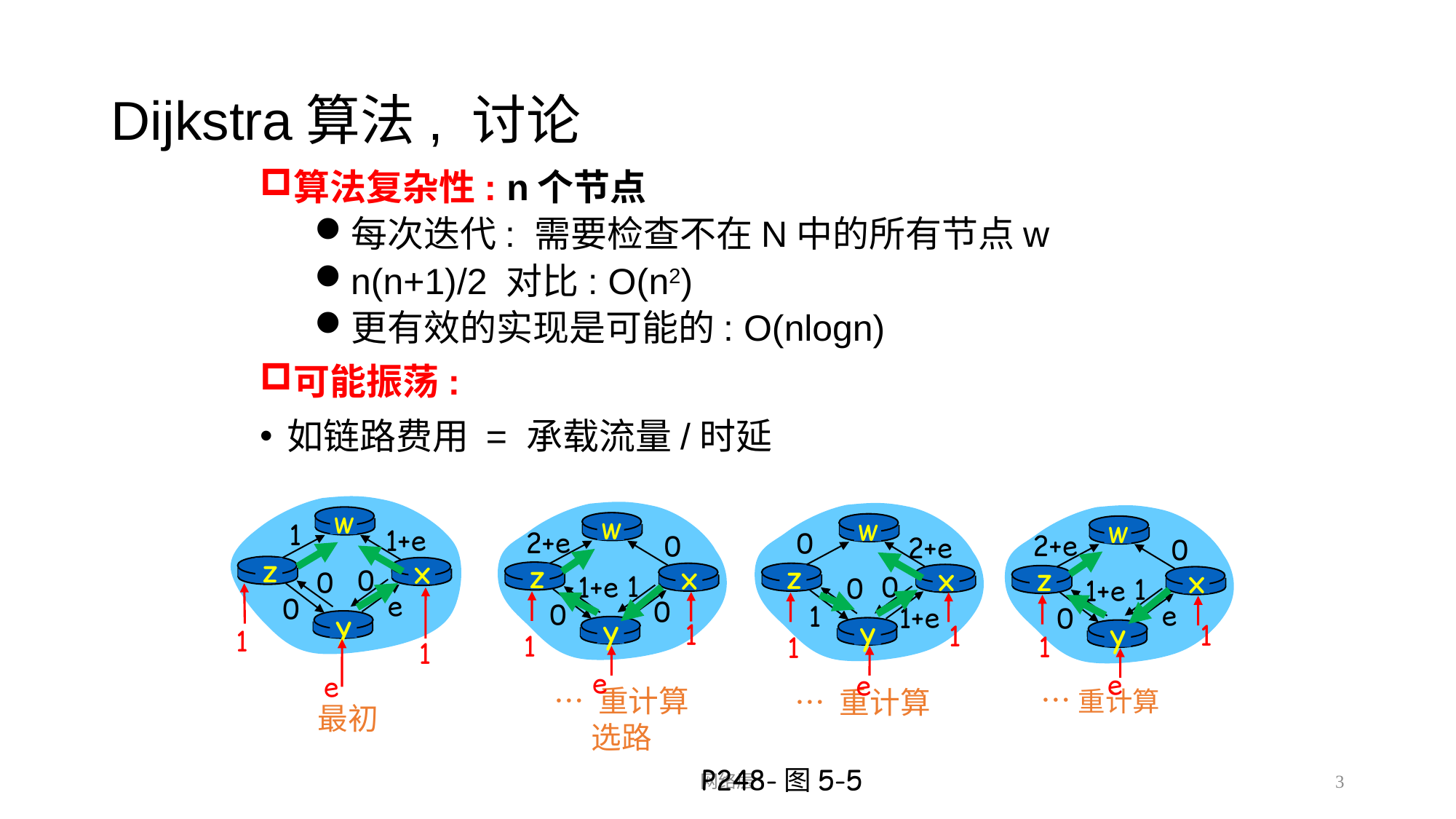

# Dijkstra算法, 讨论
算法复杂性: n个节点
每次迭代: 需要检查不在N中的所有节点w
n(n+1)/2 对比: O(n2)
更有效的实现是可能的: O(nlogn)
可能振荡:
如链路费用 = 承载流量/时延

w

w

w

w

1
1+e
2+e
0
2+e
0
2+e
0

z

x

z

z

x

x

z

x

0
0
1
1+e
0
0
1
1+e

e

0

0

0

e
1

1+e
0

y

y

y

y

1
1

e
…重计算
… 重计算
选路
… 重计算
最初
1
1
1
1
1
1
e
e
e
P248-图5-5
网络层
3